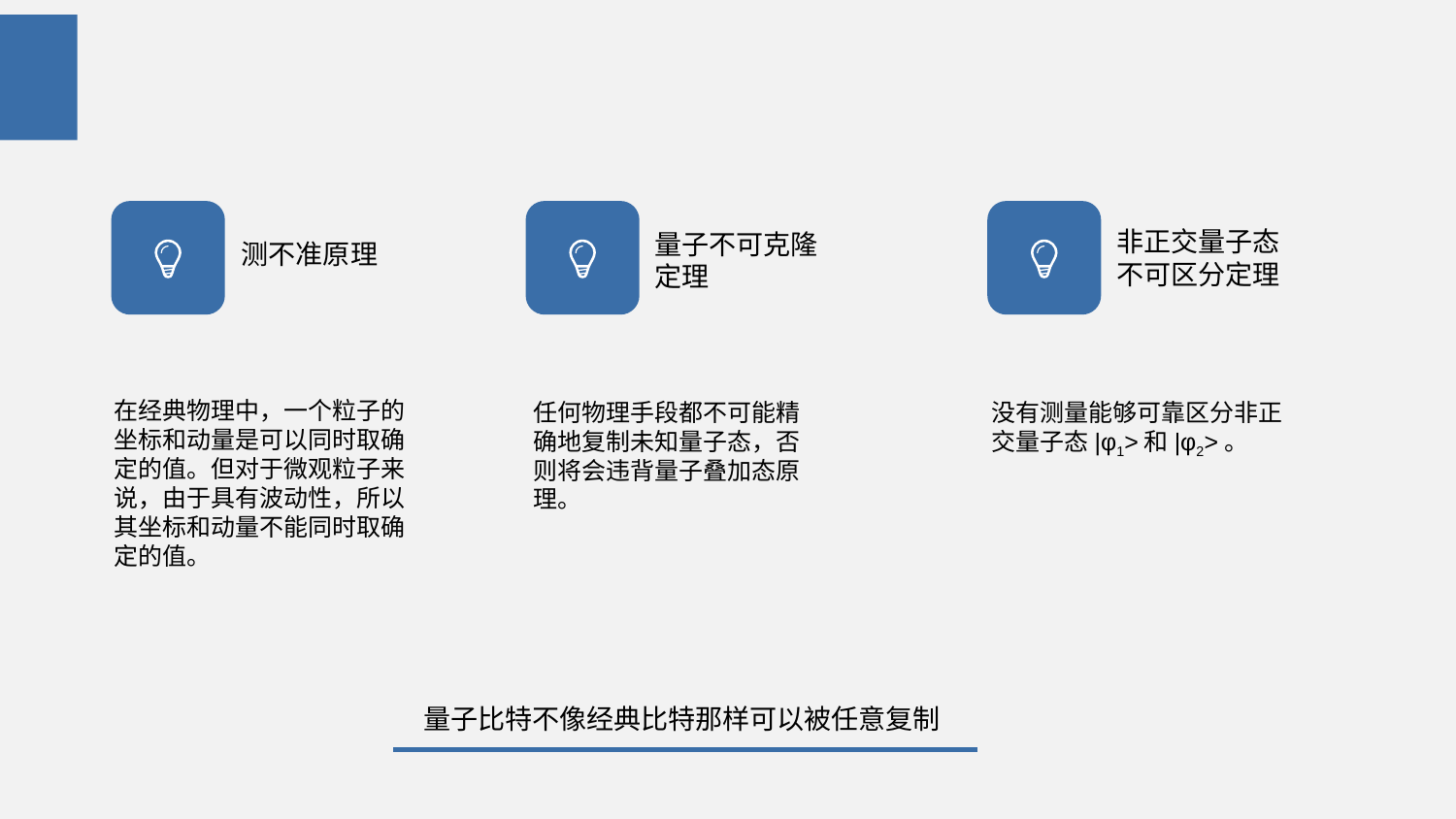

非正交量子态
不可区分定理
量子不可克隆
定理
测不准原理
在经典物理中，一个粒子的坐标和动量是可以同时取确定的值。但对于微观粒子来说，由于具有波动性，所以其坐标和动量不能同时取确定的值。
任何物理手段都不可能精确地复制未知量子态，否则将会违背量子叠加态原理。
没有测量能够可靠区分非正交量子态|φ1>和|φ2>。
量子比特不像经典比特那样可以被任意复制